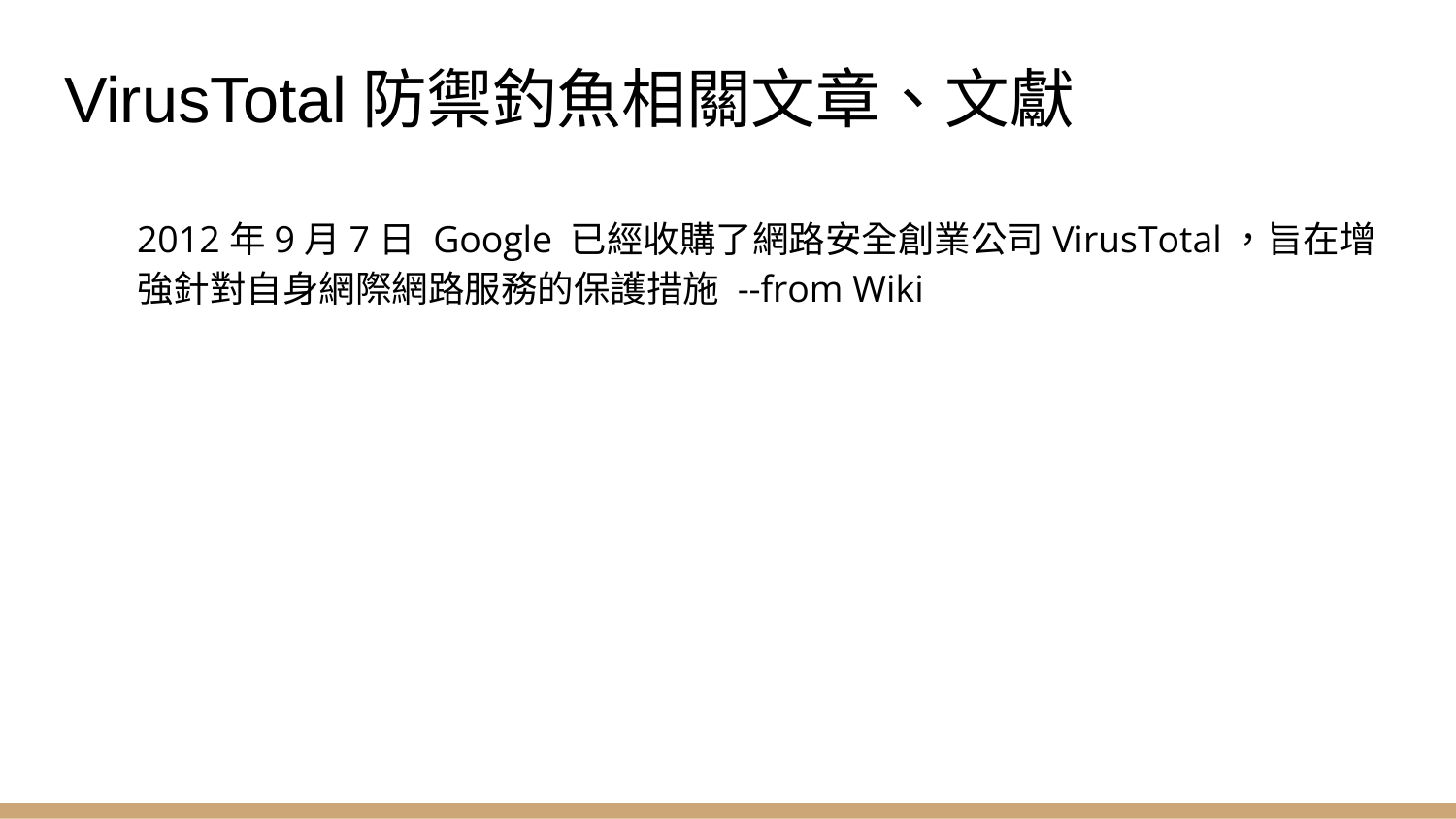

# VirusTotal防禦釣魚相關文章、文獻
2012年9月7日 Google 已經收購了網路安全創業公司VirusTotal，旨在增強針對自身網際網路服務的保護措施 --from Wiki